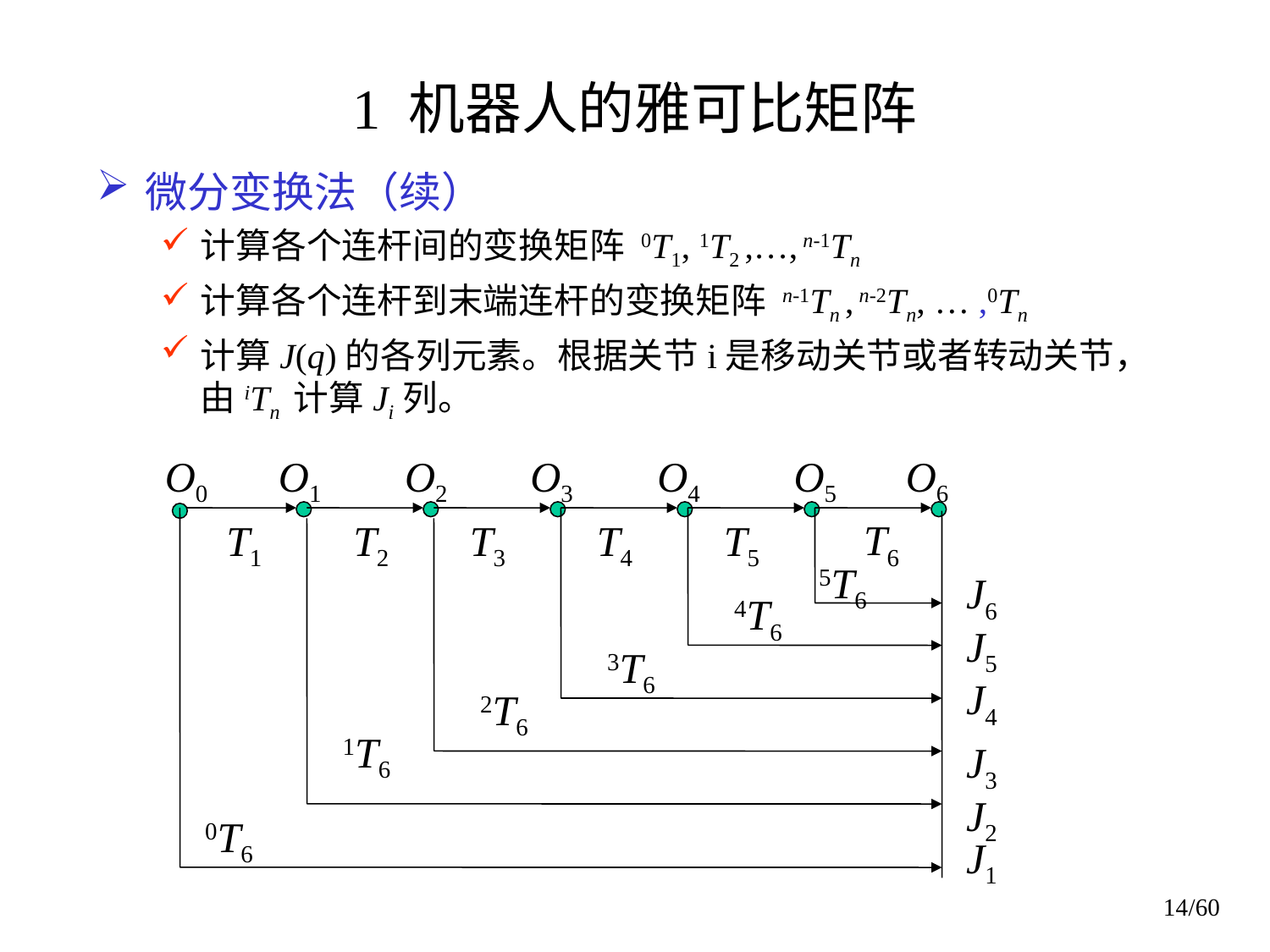

# 1 机器人的雅可比矩阵
微分变换法（续）
计算各个连杆间的变换矩阵 0T1, 1T2 ,…, n-1Tn
计算各个连杆到末端连杆的变换矩阵 n-1Tn , n-2Tn, … ,0Tn
计算J(q)的各列元素。根据关节i是移动关节或者转动关节，由iTn 计算Ji列。

O0
O1
O2
O3
O4
O5
O6

T6

T1
T2
T3

T4

T5

5T6
J6
4T6

J5
3T6

J4
2T6

1T6
J3

J2
0T6

J1

14/60